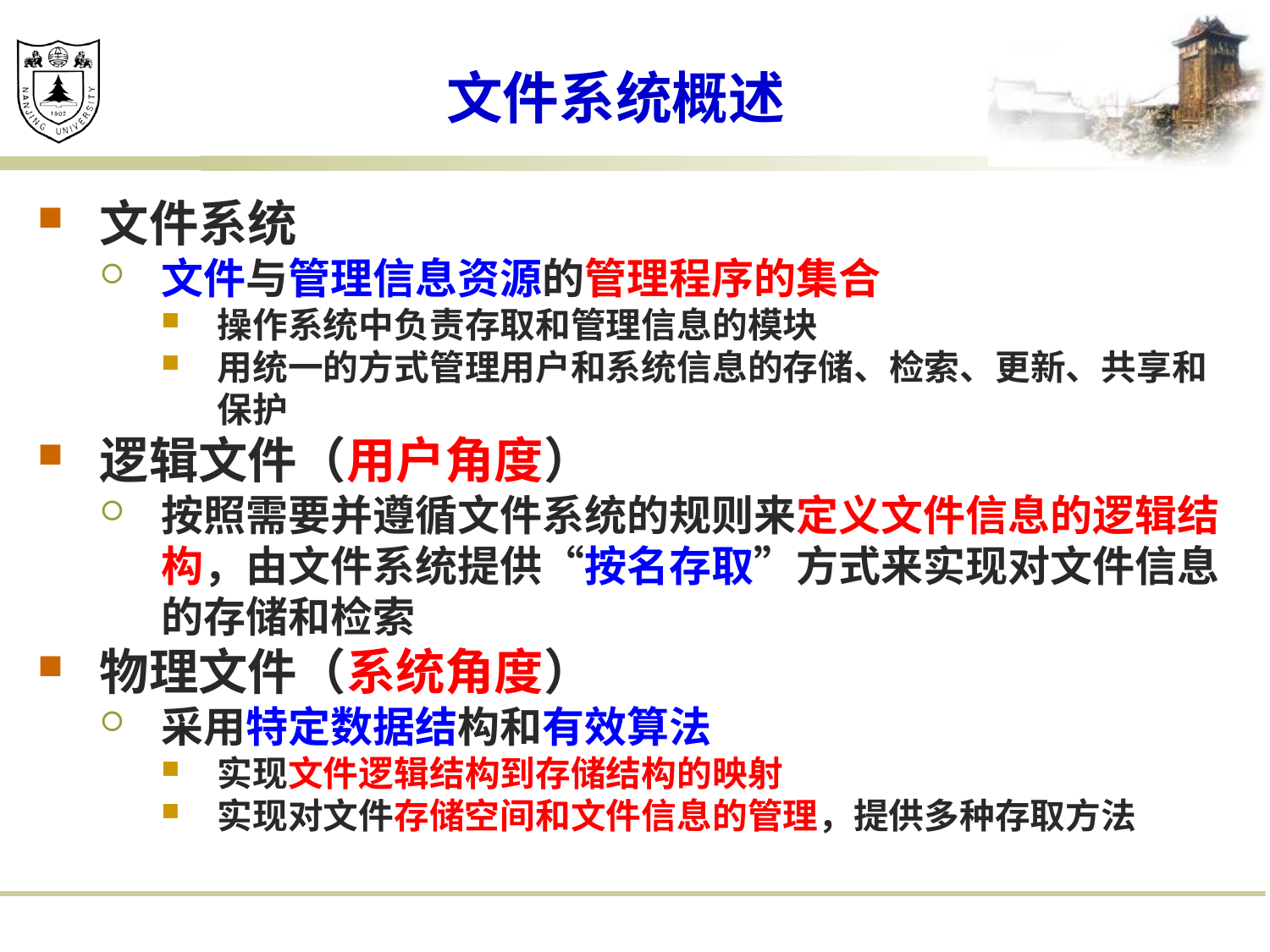

# 文件系统概述
文件系统
文件与管理信息资源的管理程序的集合
操作系统中负责存取和管理信息的模块
用统一的方式管理用户和系统信息的存储、检索、更新、共享和保护
逻辑文件（用户角度）
按照需要并遵循文件系统的规则来定义文件信息的逻辑结构，由文件系统提供“按名存取”方式来实现对文件信息的存储和检索
物理文件（系统角度）
采用特定数据结构和有效算法
实现文件逻辑结构到存储结构的映射
实现对文件存储空间和文件信息的管理，提供多种存取方法